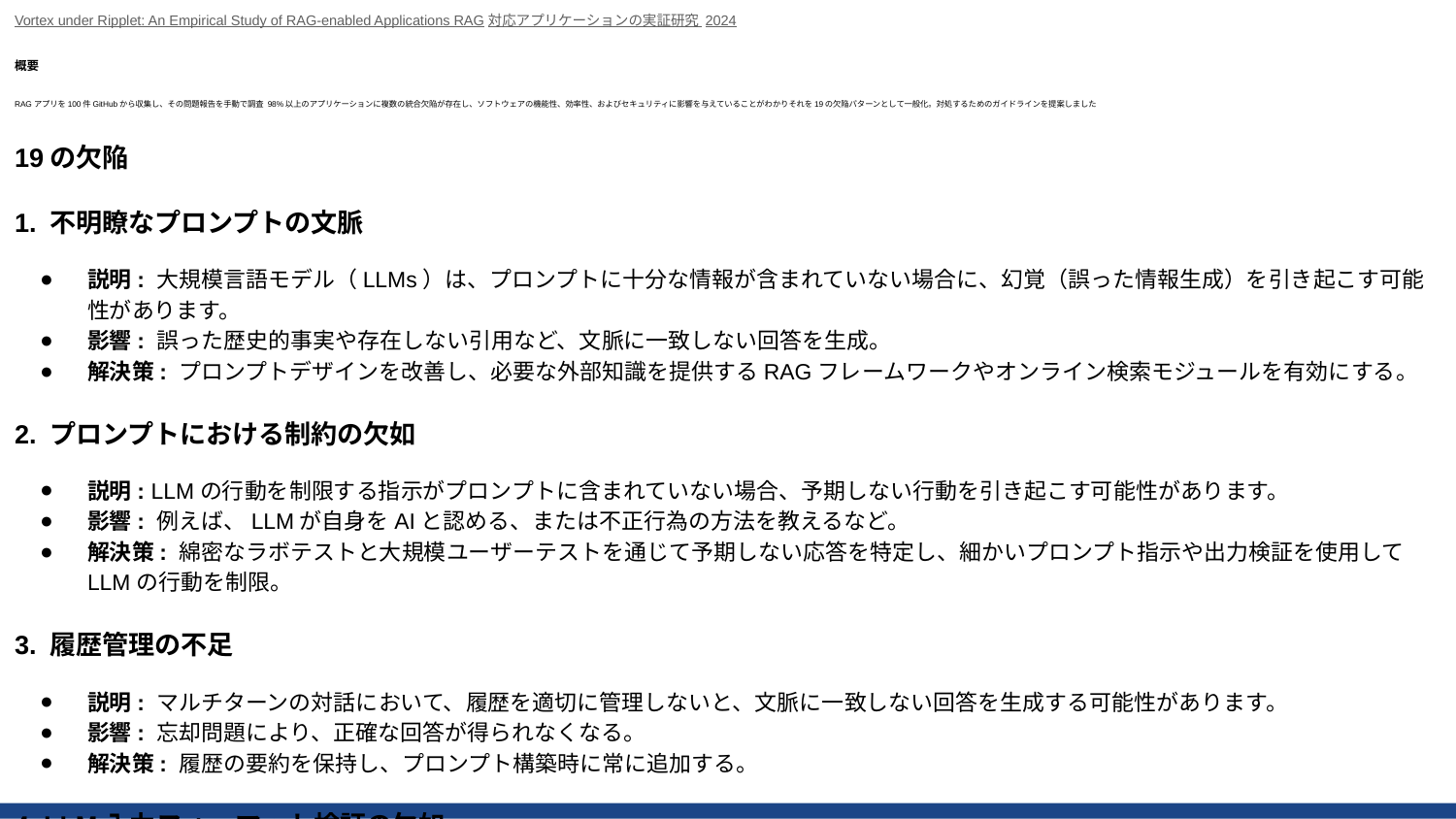

Vortex under Ripplet: An Empirical Study of RAG-enabled Applications RAG対応アプリケーションの実証研究 2024
概要
RAGアプリを100件GitHubから収集し、その問題報告を手動で調査 98%以上のアプリケーションに複数の統合欠陥が存在し、ソフトウェアの機能性、効率性、およびセキュリティに影響を与えていることがわかりそれを19の欠陥パターンとして一般化。対処するためのガイドラインを提案しました
19の欠陥
1. 不明瞭なプロンプトの文脈
説明: 大規模言語モデル（LLMs）は、プロンプトに十分な情報が含まれていない場合に、幻覚（誤った情報生成）を引き起こす可能性があります。
影響: 誤った歴史的事実や存在しない引用など、文脈に一致しない回答を生成。
解決策: プロンプトデザインを改善し、必要な外部知識を提供するRAGフレームワークやオンライン検索モジュールを有効にする。
2. プロンプトにおける制約の欠如
説明: LLMの行動を制限する指示がプロンプトに含まれていない場合、予期しない行動を引き起こす可能性があります。
影響: 例えば、LLMが自身をAIと認める、または不正行為の方法を教えるなど。
解決策: 綿密なラボテストと大規模ユーザーテストを通じて予期しない応答を特定し、細かいプロンプト指示や出力検証を使用してLLMの行動を制限。
3. 履歴管理の不足
説明: マルチターンの対話において、履歴を適切に管理しないと、文脈に一致しない回答を生成する可能性があります。
影響: 忘却問題により、正確な回答が得られなくなる。
解決策: 履歴の要約を保持し、プロンプト構築時に常に追加する。
4. LLM入力フォーマット検証の欠如
説明: LLMエージェントに提供される入力フォーマットが検証されていない場合、不正な応答やクラッシュを引き起こす可能性があります。
影響: 不正な入力がLLMに提供されることで誤動作を引き起こす。
解決策: 入力テキストのフォーマットを検証し、標準化するアルゴリズムを設計。
5. LLM出力フォーマットの非互換性
説明: LLMの出力が下流タスクに対応していない場合、ソフトウェアの誤動作やクラッシュを引き起こす可能性があります。
影響: 読みにくいテキストや、不正なJSON形式のデータが生成される。
解決策: 出力の再構築やフォーマット検証を行い、特定のタスクに対応する形式に整える。
6. 不要なLLM出力
説明: 必要以上に長い回答や冗長な情報を生成することがあります。
影響: 必要な情報の取得が困難になり、サービス品質が低下。
解決策: プロンプトで明確に指示し、生成トークン数を制限する。
7. LLMコンテキスト制限の超過
説明: LLMが設定された最大トークン長を超えると、出力が切り捨てられることがあります。
影響: 不完全な回答やクラッシュを引き起こす。
解決策: プロンプトの圧縮や履歴の要約、入力長の制限を行う。
8. LLMエージェント管理の不適切
説明: 複数のLLMエージェントを適切に管理しないと、データの損失や性能低下を引き起こす可能性があります。
影響: データが消失し、ユーザー体験が損なわれる。
解決策: データストレージとエラーハンドリング機構を設計し、エージェントの再起動や切り替えを可能にする。
9. 知識の不整合
説明: ベクトルデータベースに保存される知識エントリが正確でない場合、ソフトウェアの誤動作を引き起こす可能性があります。
影響: 不正確な知識ベースによる誤動作やメモリオーバーフロー。
解決策: テキスト抽出とチャンク作成を正確かつ堅牢に行う。
10. 知識エントリの競合
説明: 異なるテキストデータが同じ特徴ベクトルに埋め込まれると、データの上書きや損失が発生する。
影響: 知識エントリのデータ損失。
解決策: 埋め込みメカニズムを慎重に設計し、潜在的な競合を管理する。
11. 不適切なテキスト埋め込み
説明: テキストの特性を適切に処理しないと、RAG技術の精度と効率が低下する。
影響: LLMの正確性と効率が低下。
解決策: テキストのエンコード形式や書式、セマンティクスに応じて適切な埋め込みを行う。
12. 不適切な類似性検索
説明: ベクトルデータベースへのクエリが不適切な場合、関連性の低いデータが取得される。
影響: 文脈に一致しない回答を生成。
解決策: クエリを具体的にし、類似性スコアの検証を行う。
13. 最終出力の欠如
説明: マルチターンの対話において、最終的な結論が出力されない場合、不完全な回答が残る。
影響: 完全な回答が得られず、ユーザー体験が損なわれる。
解決策: すべての中間結果を要約し、最終出力を提供する「on-exit」動作を設計。
14. 不適切なエラーハンドリング
説明: エラーや例外が適切に処理されない場合、ソフトウェアのクラッシュを引き起こす。
影響: 予期しないクラッシュや不完全な情報提供。
解決策: タスク固有のソリューションを設計し、エラーメッセージに基づく再生成を行う。
15. 低頻度のインタラクティビティ
説明: 低頻度のリクエストがサーバーとの接続を失い、操作を中断する可能性がある。
影響: サーバーとの接続が失われ、ソフトウェアがクラッシュ。
解決策: タイムアウト設定を変更するか、定期的な「ハートビート」リクエストを送信する。
16. プライバシー違反
説明: ユーザーのデータが適切に分離されていない場合、不正アクセスが発生する可能性がある。
影響: データの不正アクセスや破損。
解決策: LLMエージェントにシステム権限を与えず、ユーザーの要求に基づいてシステム権限を管理する。
17. リソース競合
説明: ハードウェアの限られたリソースで高負荷の作業を行う場合、リソース競合が発生する。
影響: 実行の遅延やハングアップ。
解決策: システムリソース要求を制限し、サービスのダウングレードやユーザー数の制限を行う。
18. 非効率的なメモリ管理
説明: メモリ管理が非効率的な場合、性能の低下やメモリ不足クラッシュが発生する。
影響: メモリ不足によるクラッシュ。
解決策: メモリリソースを解放する明示的なコマンドを使用する。
19. LLMと下流タスクの速度不一致
説明: LLMエージェントがストリーミングデータを処理し続けて下流タスクにデータを送信する場合、処理速度の不一致が発生することがあります。
影響: LLMエージェントが下流タスクよりも高速で処理を行うと、大量の保留データが発生し、下流タスクがブロックされる可能性があります。逆に、下流タスクがLLMエージェントよりも高速で処理を行うと、空のキューからデータを取得しようとしてクラッシュする可能性があります。
解決策: タイムセンシティブな下流タスクに対して、適切なバッファリングとキュー管理を実装し、速度の不一致を解消するための同期メカニズムを設計します。